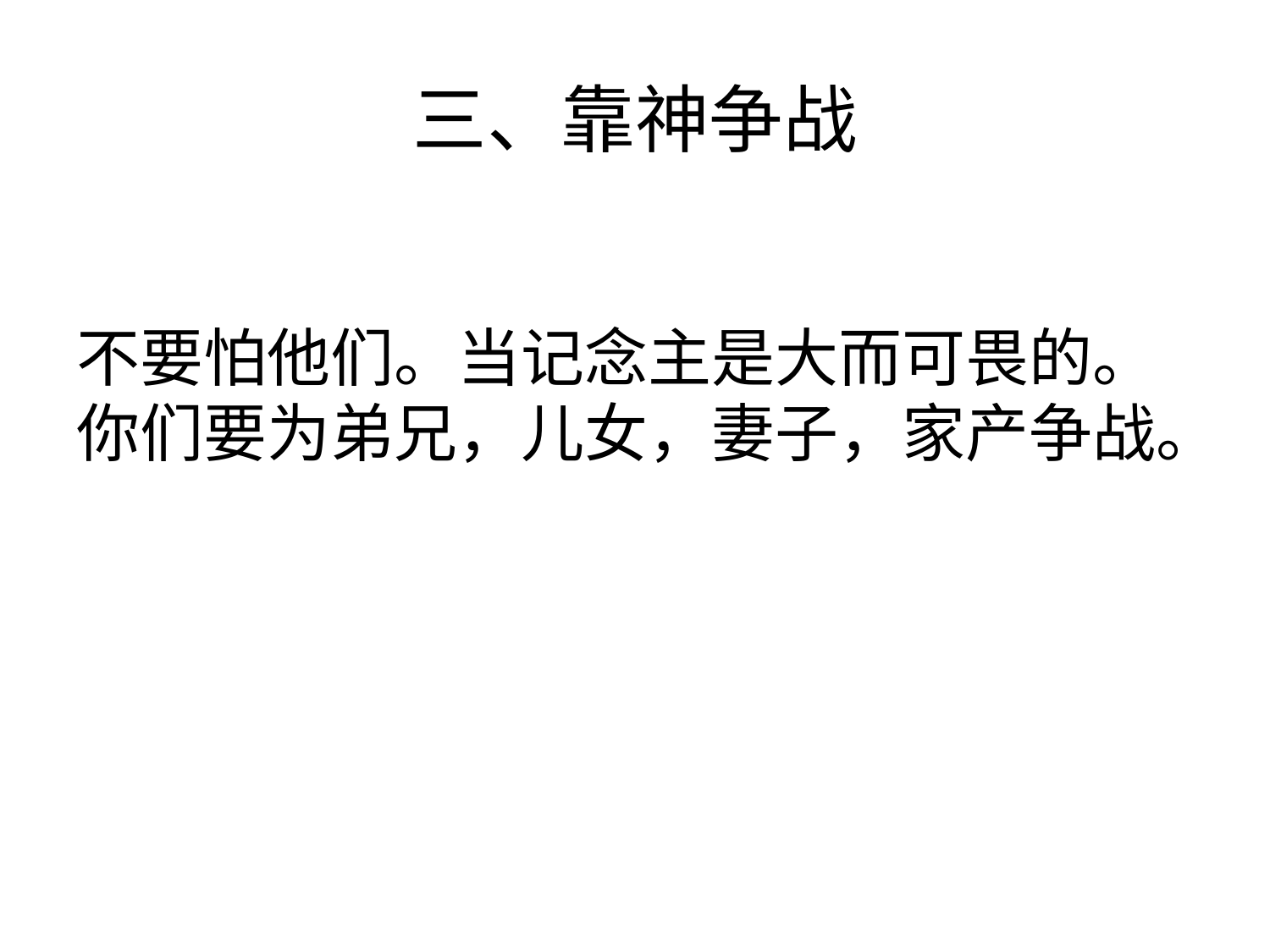

# 三、靠神争战

不要怕他们。当记念主是大而可畏的。你们要为弟兄，儿女，妻子，家产争战。